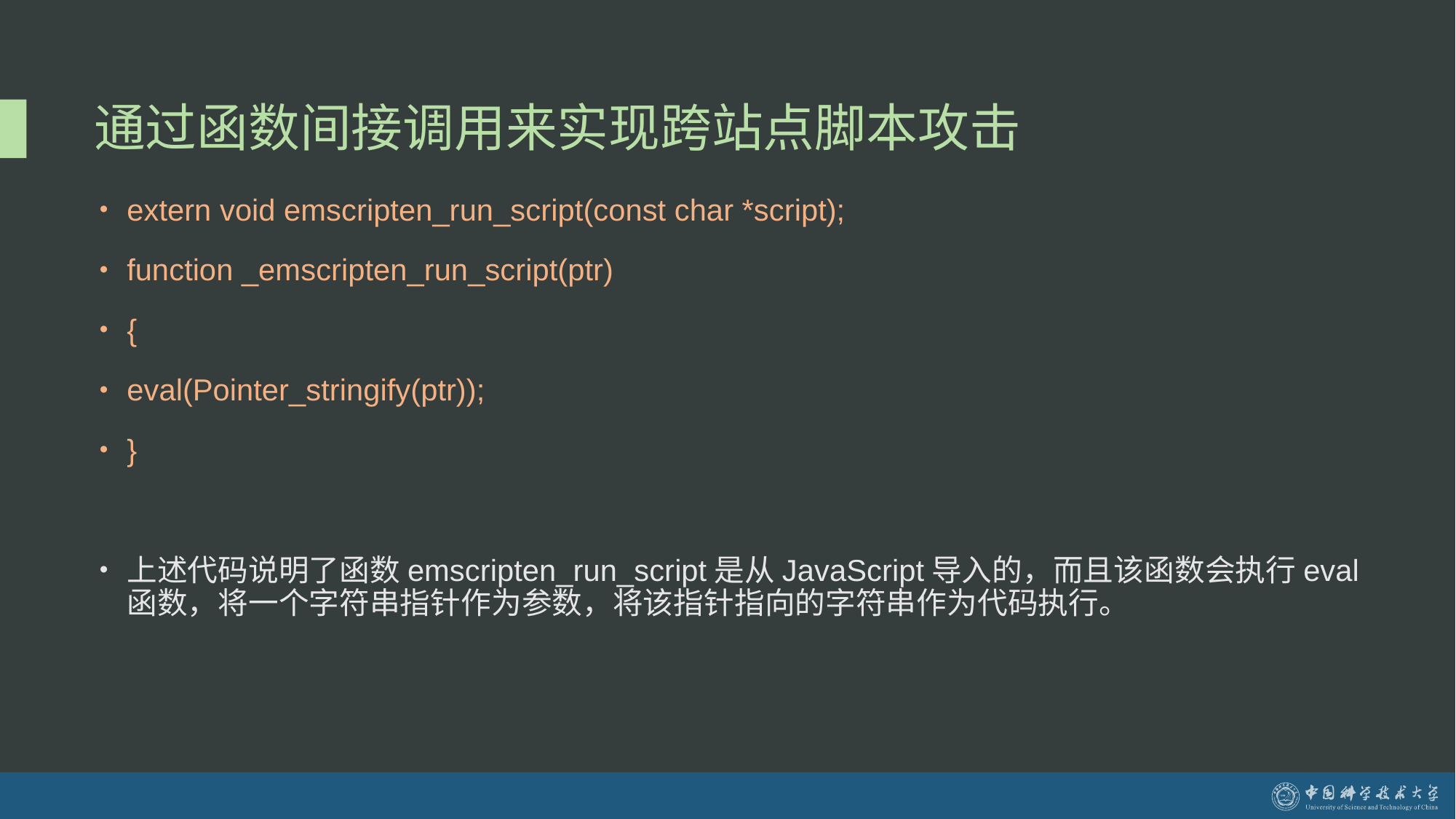

# 通过函数间接调用来实现跨站点脚本攻击
extern void emscripten_run_script(const char *script);
function _emscripten_run_script(ptr)
{
eval(Pointer_stringify(ptr));
}

上述代码说明了函数emscripten_run_script是从JavaScript导入的，而且该函数会执行eval函数，将一个字符串指针作为参数，将该指针指向的字符串作为代码执行。